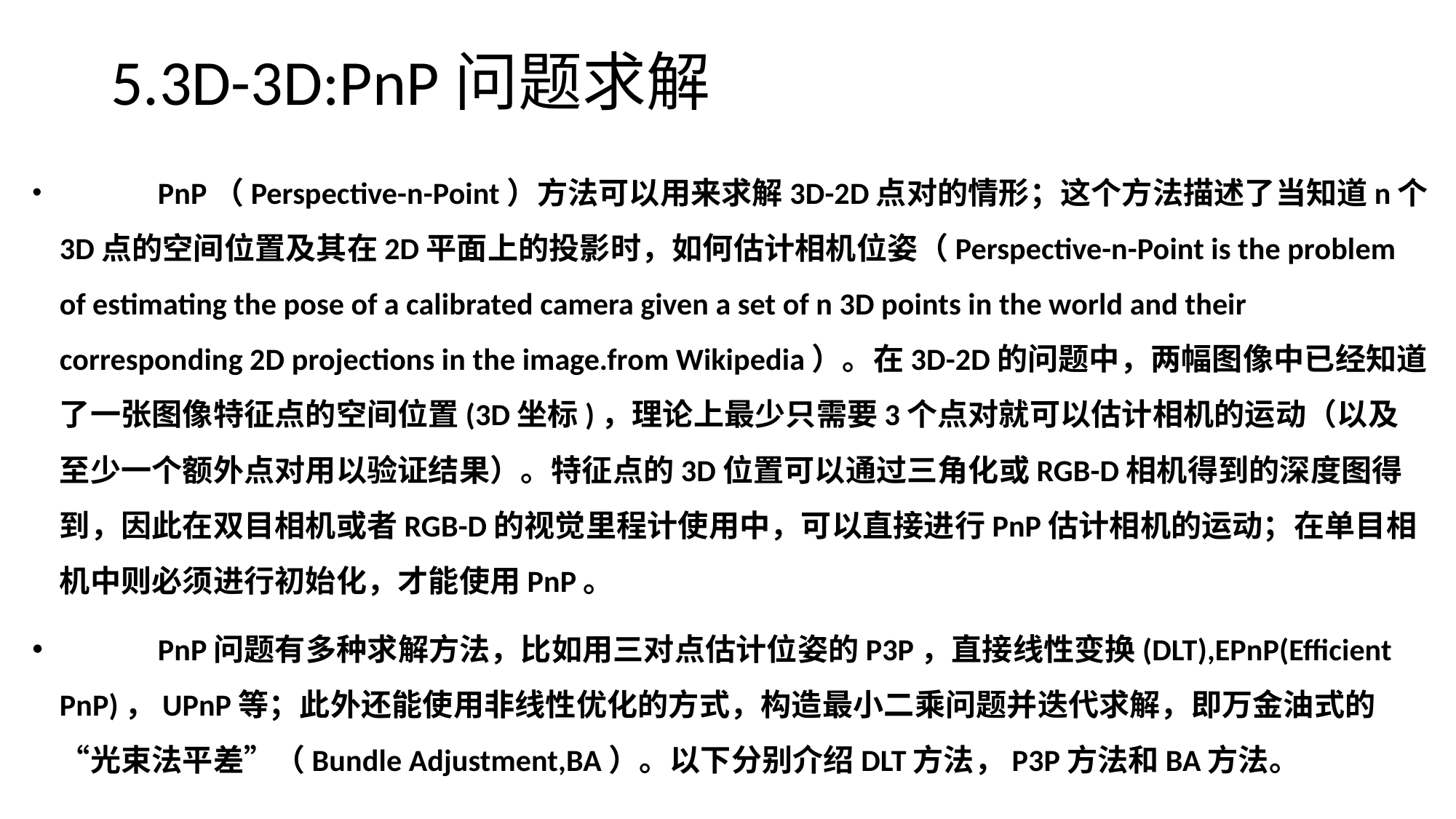

# 5.3D-3D:PnP问题求解
        	PnP（Perspective-n-Point）方法可以用来求解3D-2D点对的情形；这个方法描述了当知道n个3D点的空间位置及其在2D平面上的投影时，如何估计相机位姿（Perspective-n-Point is the problem of estimating the pose of a calibrated camera given a set of n 3D points in the world and their corresponding 2D projections in the image.from Wikipedia）。在3D-2D的问题中，两幅图像中已经知道了一张图像特征点的空间位置(3D坐标)，理论上最少只需要3个点对就可以估计相机的运动（以及至少一个额外点对用以验证结果）。特征点的3D位置可以通过三角化或RGB-D相机得到的深度图得到，因此在双目相机或者RGB-D的视觉里程计使用中，可以直接进行PnP估计相机的运动；在单目相机中则必须进行初始化，才能使用PnP。
	PnP问题有多种求解方法，比如用三对点估计位姿的P3P，直接线性变换(DLT),EPnP(Efficient PnP)，UPnP等；此外还能使用非线性优化的方式，构造最小二乘问题并迭代求解，即万金油式的“光束法平差”（Bundle Adjustment,BA）。以下分别介绍DLT方法，P3P方法和BA方法。